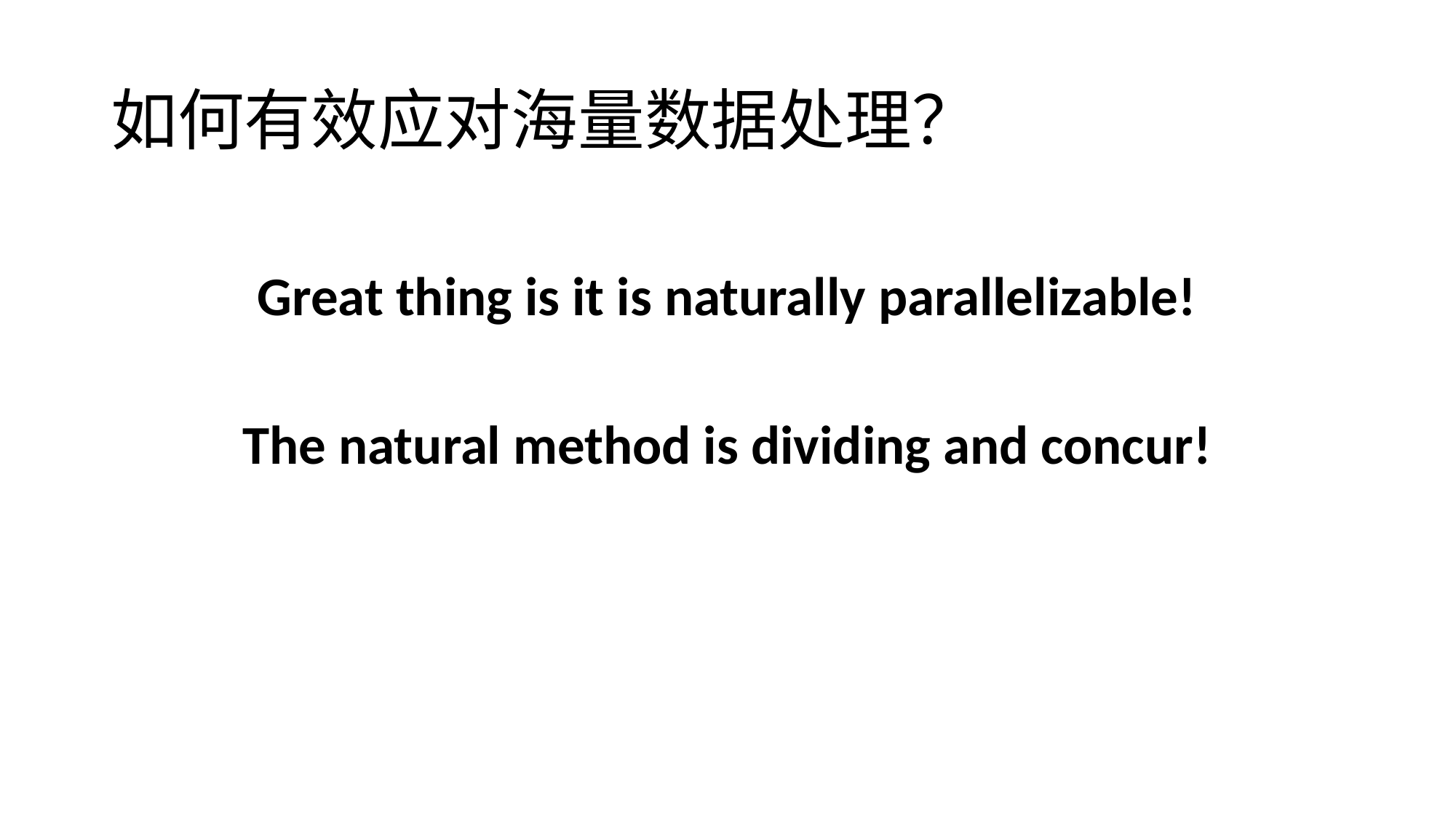

# 如何有效应对海量数据处理？
Great thing is it is naturally parallelizable!

The natural method is dividing and concur!